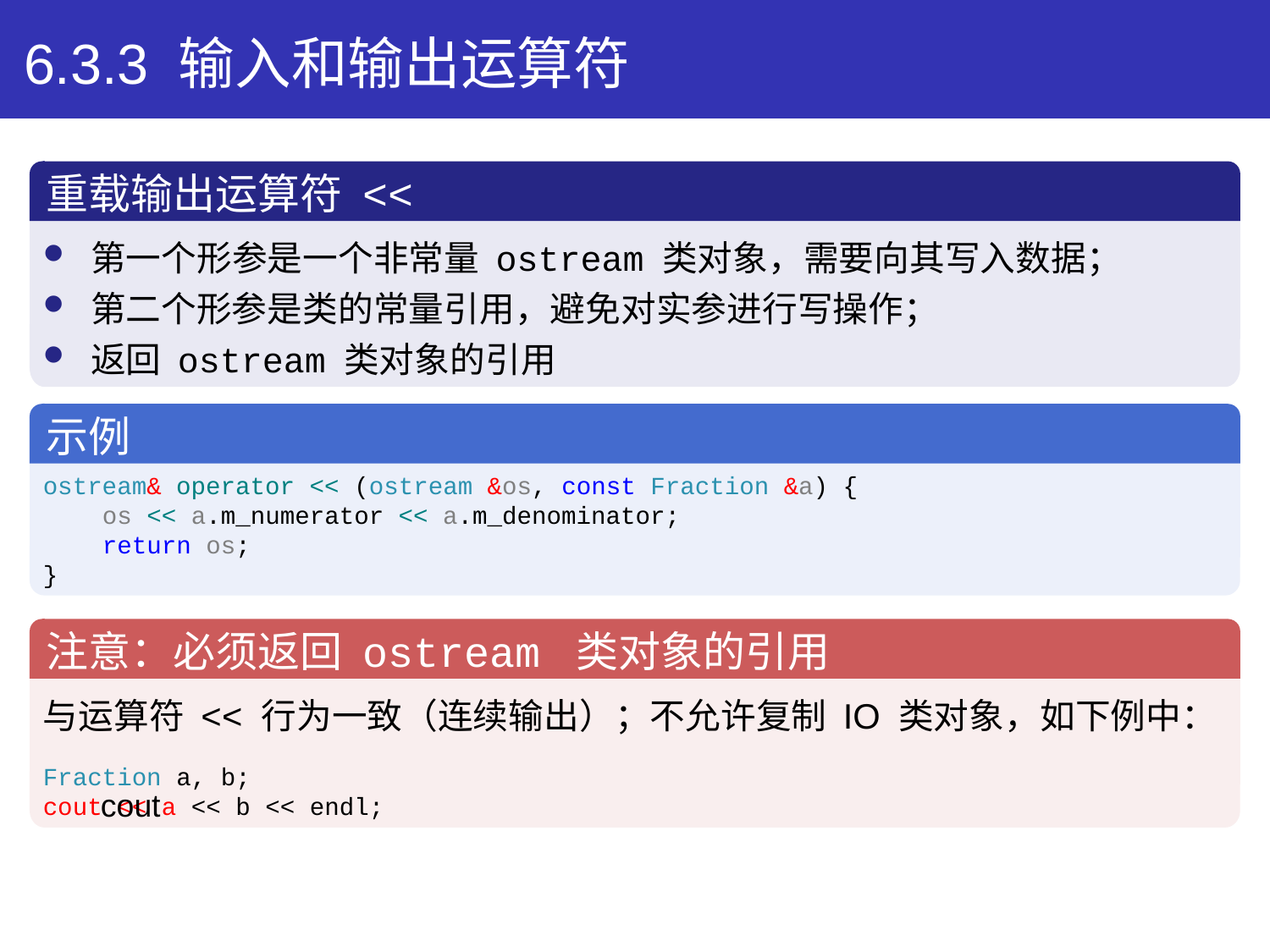

6.3.3 输入和输出运算符
重载输出运算符 <<
第一个形参是一个非常量 ostream 类对象，需要向其写入数据；
第二个形参是类的常量引用，避免对实参进行写操作；
返回 ostream 类对象的引用
示例

ostream& operator << (ostream &os, const Fraction &a) {
    os << a.m_numerator << a.m_denominator;
    return os;
}
注意：必须返回 ostream 类对象的引用
与运算符 << 行为一致（连续输出）；不允许复制 IO 类对象，如下例中：

Fraction a, b;
cout << a << b << endl;
cout
43